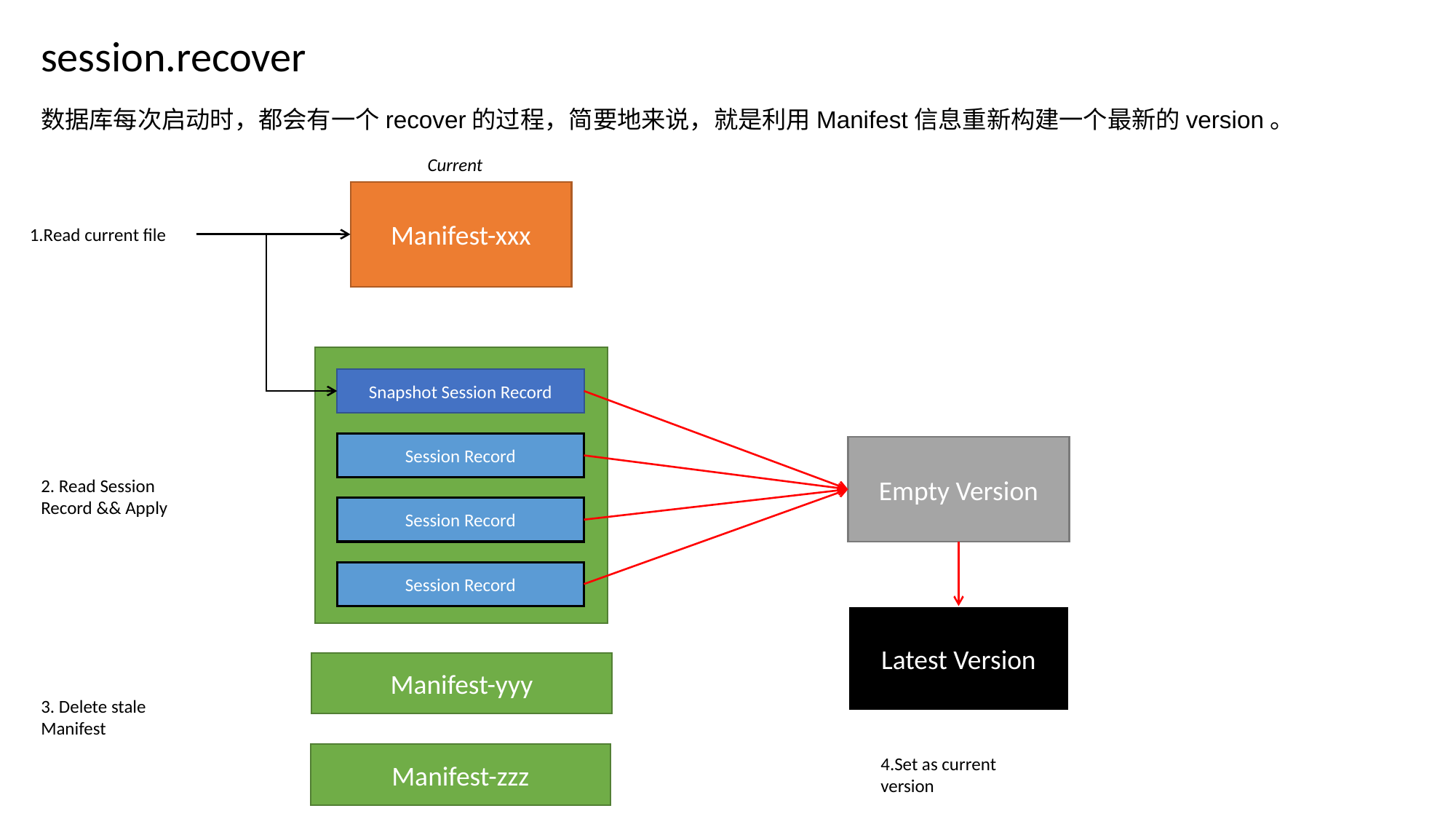

session.recover
数据库每次启动时，都会有一个recover的过程，简要地来说，就是利用Manifest信息重新构建一个最新的version。

Current
Manifest-xxx
1.Read current file

Snapshot Session Record
Session Record
Session Record
Session Record
Empty Version
2. Read Session Record && Apply
Latest Version
Manifest-yyy
3. Delete stale Manifest
Manifest-zzz
4.Set as current version